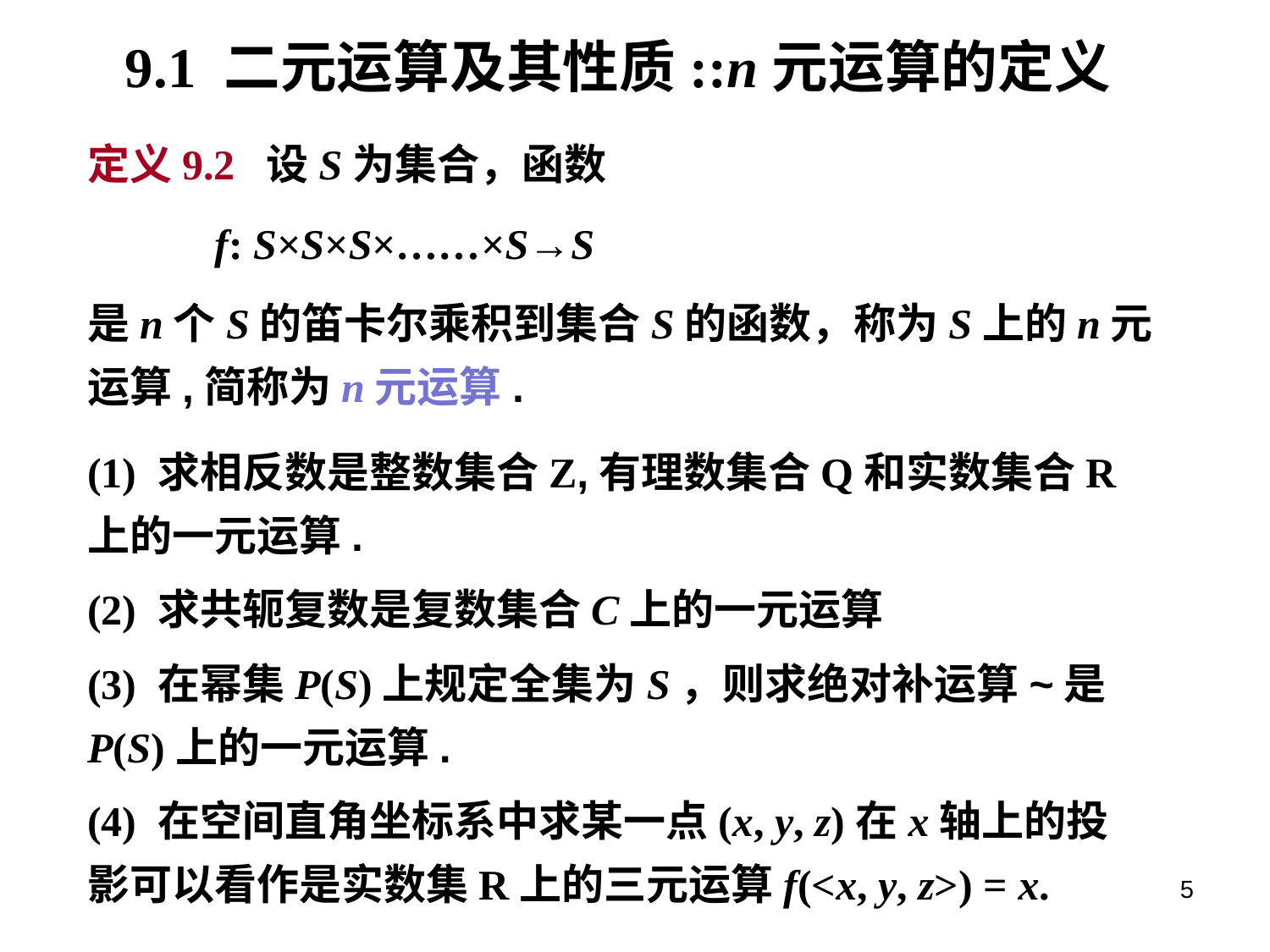

# 9.1 二元运算及其性质::n元运算的定义
定义9.2  设S为集合，函数
	f: S×S×S×……×S→S
是n个S的笛卡尔乘积到集合S的函数，称为S上的n元运算,简称为n元运算.
(1) 求相反数是整数集合Z,有理数集合Q和实数集合R上的一元运算.
(2) 求共轭复数是复数集合C上的一元运算
(3) 在幂集P(S)上规定全集为S，则求绝对补运算~是P(S)上的一元运算.
(4) 在空间直角坐标系中求某一点(x, y, z)在x轴上的投影可以看作是实数集R上的三元运算f(<x, y, z>) = x.
5